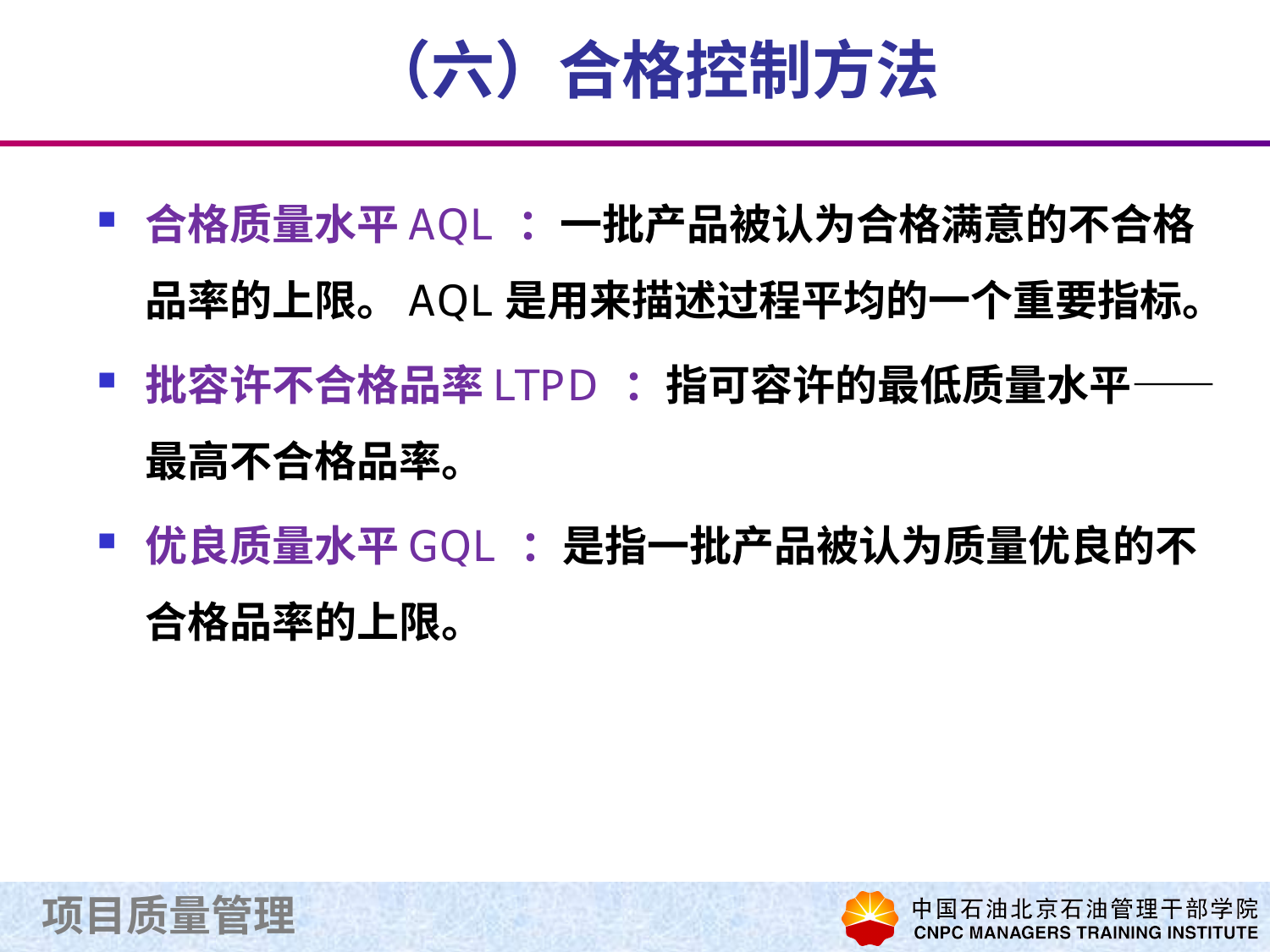

# （六）合格控制方法
合格质量水平AQL ：一批产品被认为合格满意的不合格品率的上限。AQL是用来描述过程平均的一个重要指标。
批容许不合格品率LTPD ：指可容许的最低质量水平——最高不合格品率。
优良质量水平GQL ：是指一批产品被认为质量优良的不合格品率的上限。